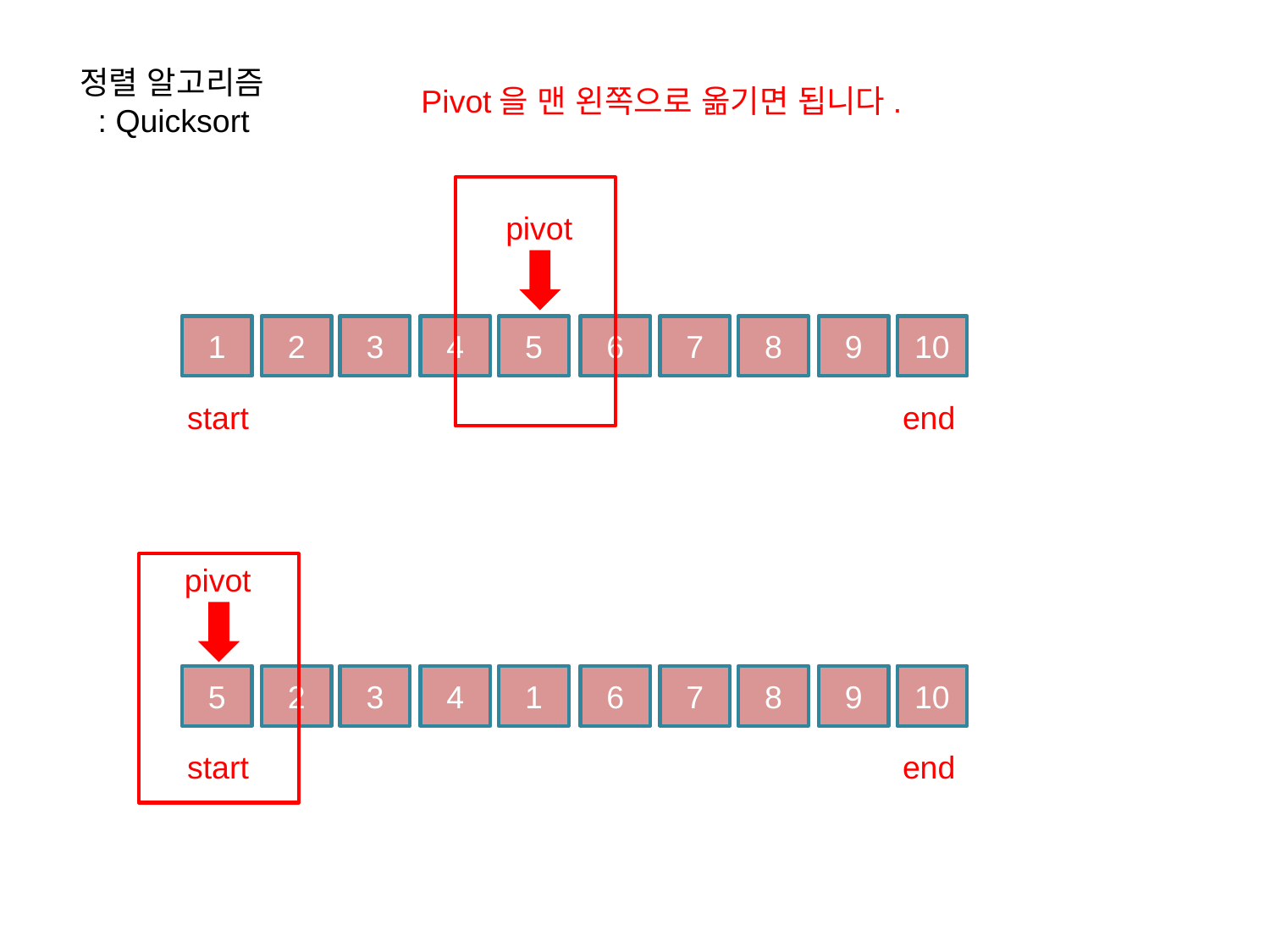

정렬 알고리즘
  : Quicksort
Pivot을 맨 왼쪽으로 옮기면 됩니다.

pivot

1
2
3
4
5
6
7
8
9
10
start
end

pivot

5
2
3
4
1
6
7
8
9
10
start
end